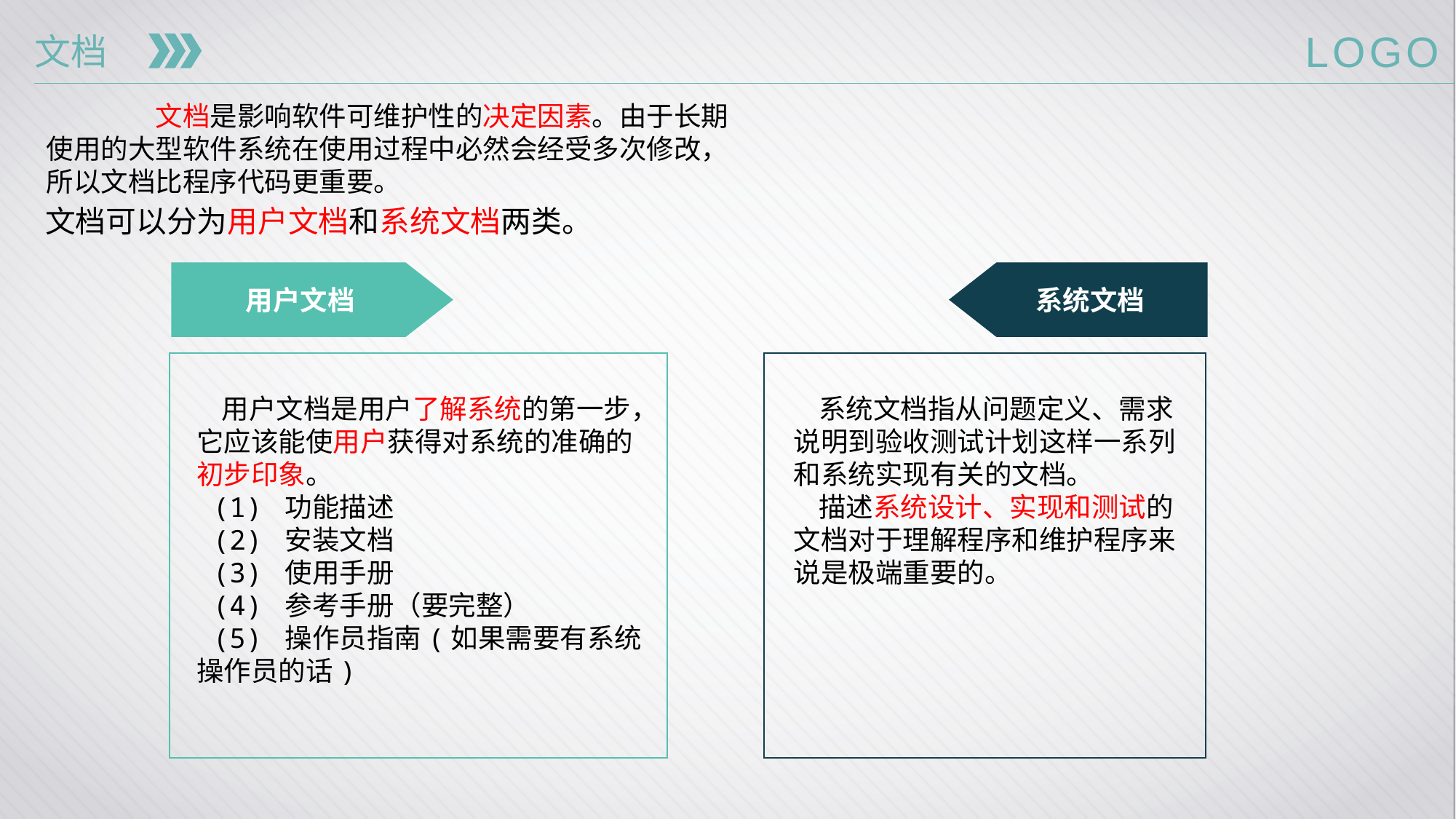

LOGO
文档

	文档是影响软件可维护性的决定因素。由于长期使用的大型软件系统在使用过程中必然会经受多次修改，所以文档比程序代码更重要。
文档可以分为用户文档和系统文档两类。
用户文档
系统文档

   用户文档是用户了解系统的第一步，它应该能使用户获得对系统的准确的初步印象。
 (1) 功能描述
 (2) 安装文档
 (3) 使用手册
 (4) 参考手册（要完整）
 (5) 操作员指南(如果需要有系统操作员的话)
   系统文档指从问题定义、需求说明到验收测试计划这样一系列和系统实现有关的文档。
   描述系统设计、实现和测试的文档对于理解程序和维护程序来说是极端重要的。